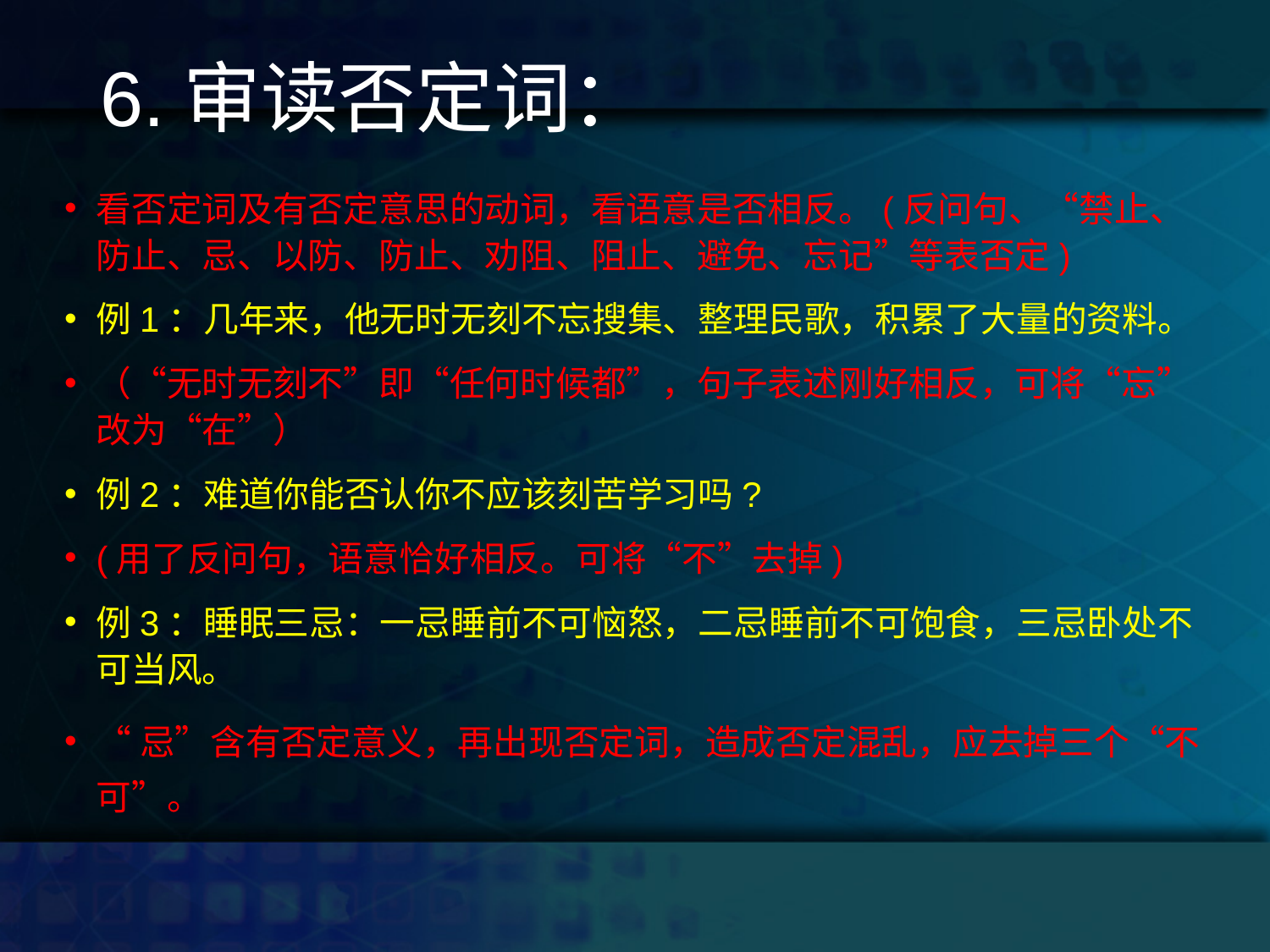

# 6.审读否定词：
看否定词及有否定意思的动词，看语意是否相反。(反问句、“禁止、防止、忌、以防、防止、劝阻、阻止、避免、忘记”等表否定)
例1：几年来，他无时无刻不忘搜集、整理民歌，积累了大量的资料。
（“无时无刻不”即“任何时候都”，句子表述刚好相反，可将“忘”改为“在”）
例2：难道你能否认你不应该刻苦学习吗?
(用了反问句，语意恰好相反。可将“不”去掉)
例3：睡眠三忌：一忌睡前不可恼怒，二忌睡前不可饱食，三忌卧处不可当风。
“忌”含有否定意义，再出现否定词，造成否定混乱，应去掉三个“不可”。